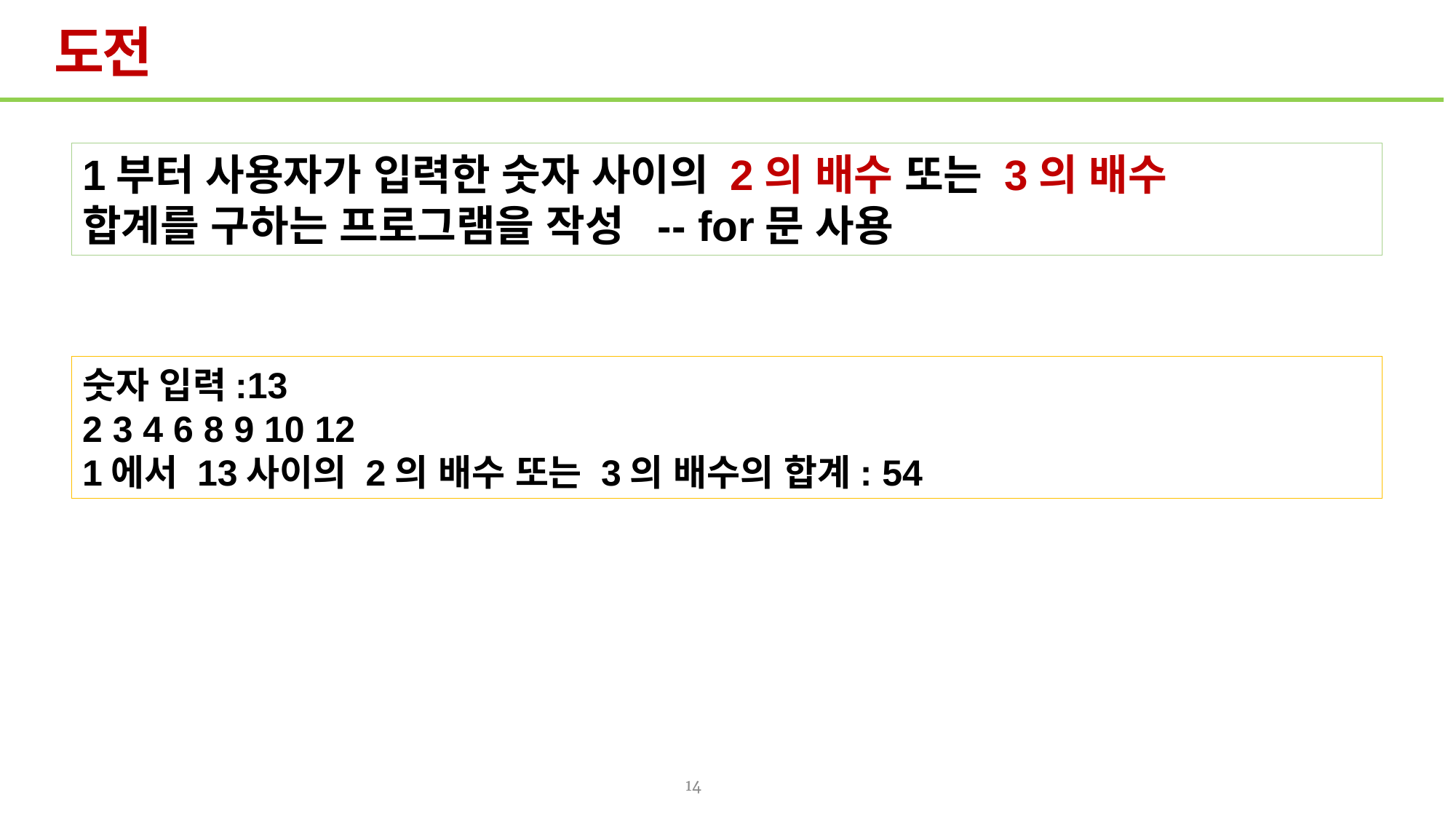

# 도전
1부터 사용자가 입력한 숫자 사이의 2의 배수 또는 3의 배수
합계를 구하는 프로그램을 작성  -- for문 사용
숫자 입력:13
2 3 4 6 8 9 10 12
1에서 13사이의 2의 배수 또는 3의 배수의 합계: 54
14